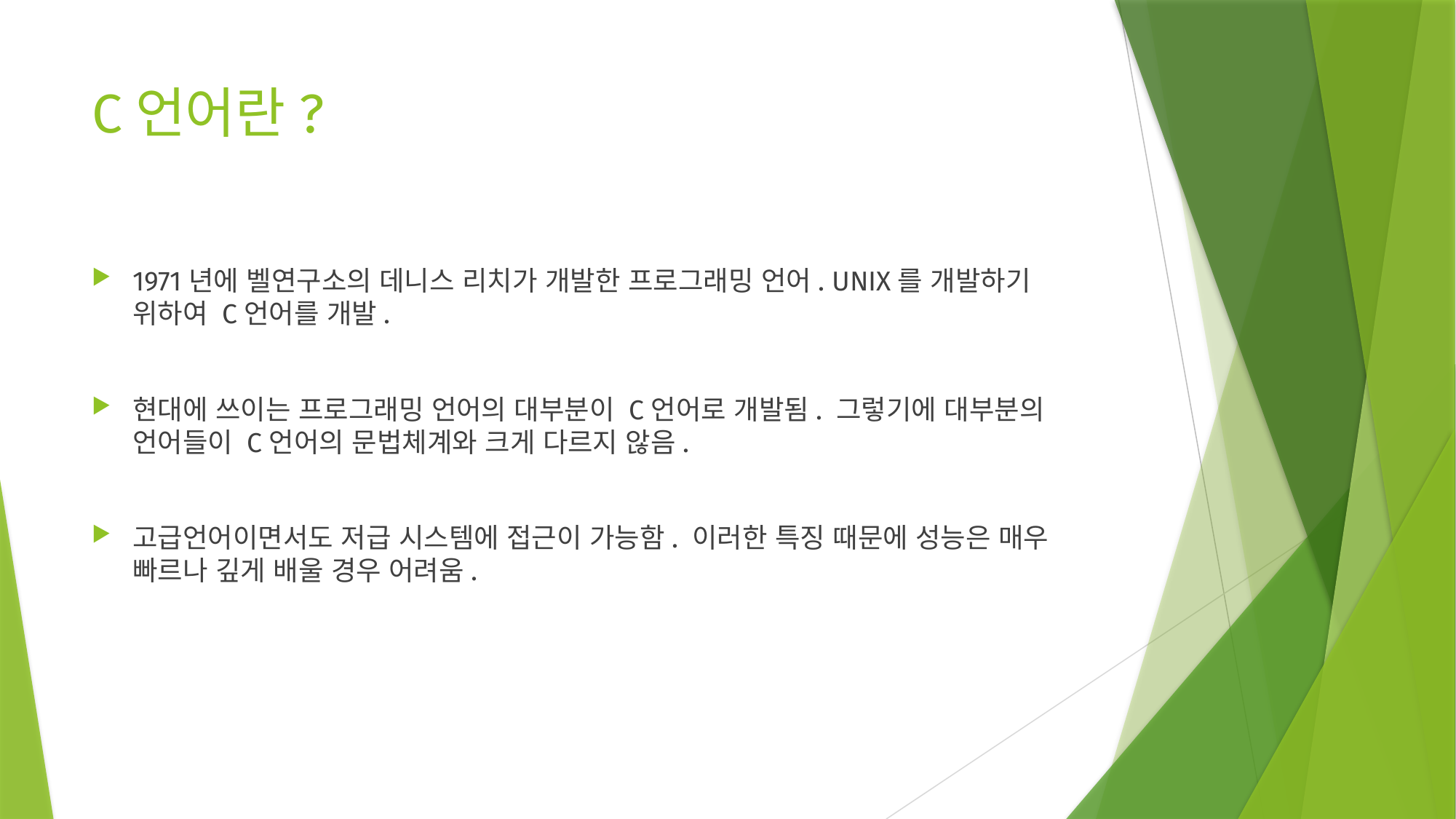

# C언어란?
1971년에 벨연구소의 데니스 리치가 개발한 프로그래밍 언어. UNIX를 개발하기 위하여 C언어를 개발.

현대에 쓰이는 프로그래밍 언어의 대부분이 C언어로 개발됨. 그렇기에 대부분의 언어들이 C언어의 문법체계와 크게 다르지 않음.

고급언어이면서도 저급 시스템에 접근이 가능함. 이러한 특징 때문에 성능은 매우 빠르나 깊게 배울 경우 어려움.